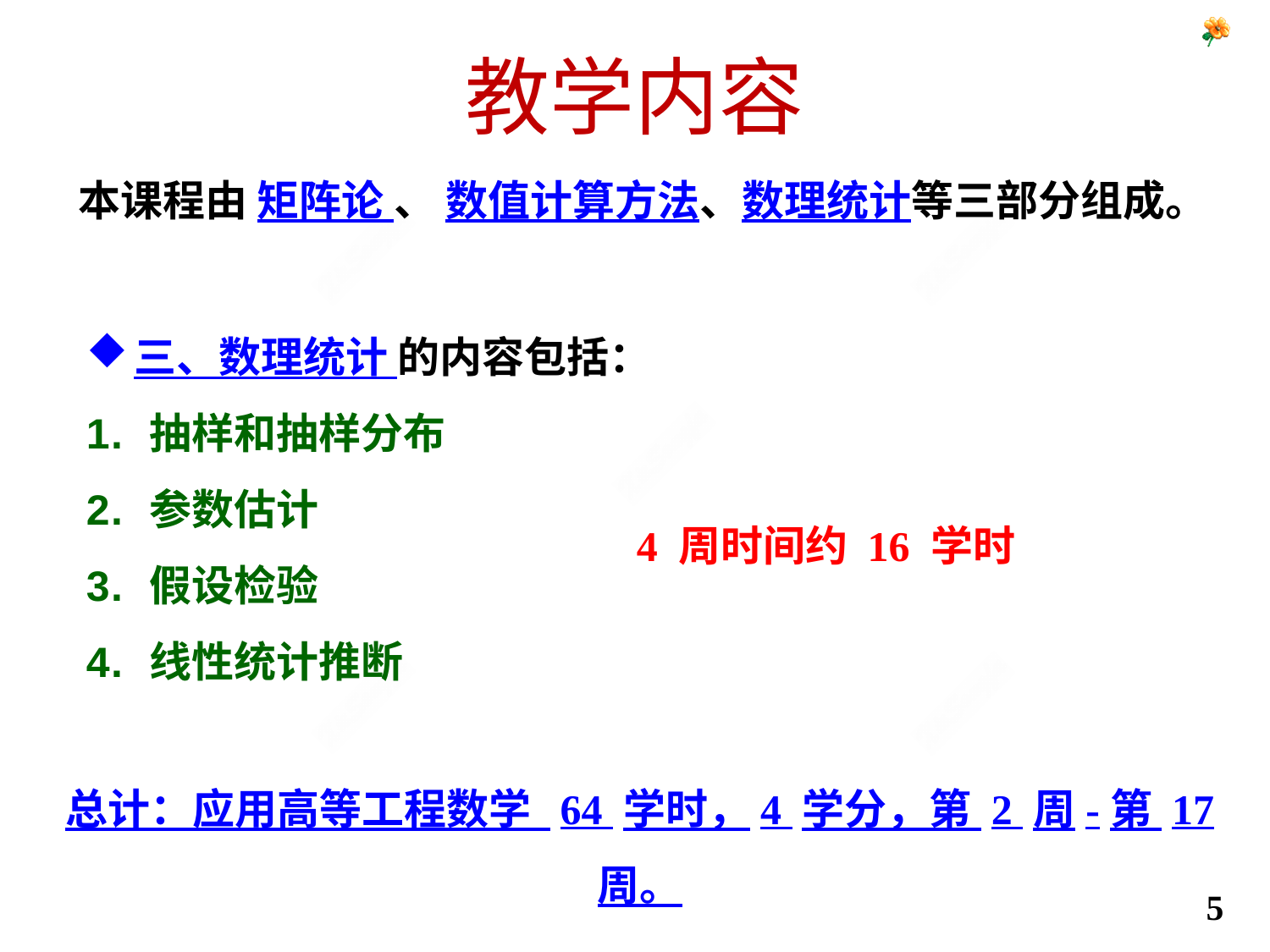

教学内容
本课程由 矩阵论 、 数值计算方法、数理统计等三部分组成。
三、数理统计 的内容包括：
抽样和抽样分布
参数估计
假设检验
线性统计推断
4 周时间约 16 学时
总计：应用高等工程数学  64 学时，4 学分，第 2 周-第 17 周。